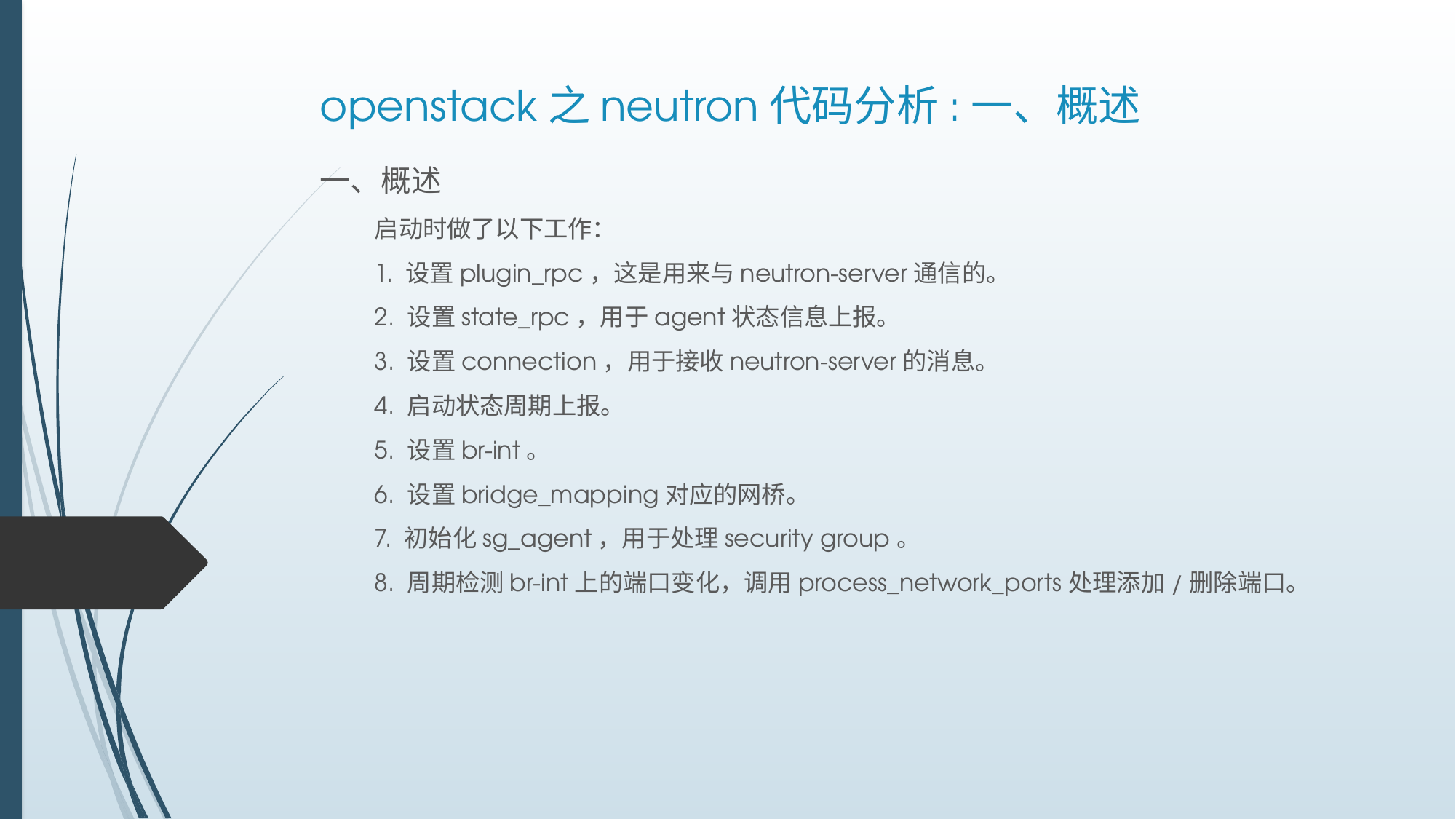

# openstack之neutron代码分析:一、概述
一、概述
启动时做了以下工作：
1. 设置plugin_rpc，这是用来与neutron-server通信的。
2. 设置state_rpc，用于agent状态信息上报。
3. 设置connection，用于接收neutron-server的消息。
4. 启动状态周期上报。
5. 设置br-int。
6. 设置bridge_mapping对应的网桥。
7. 初始化sg_agent，用于处理security group。
8. 周期检测br-int上的端口变化，调用process_network_ports处理添加/删除端口。